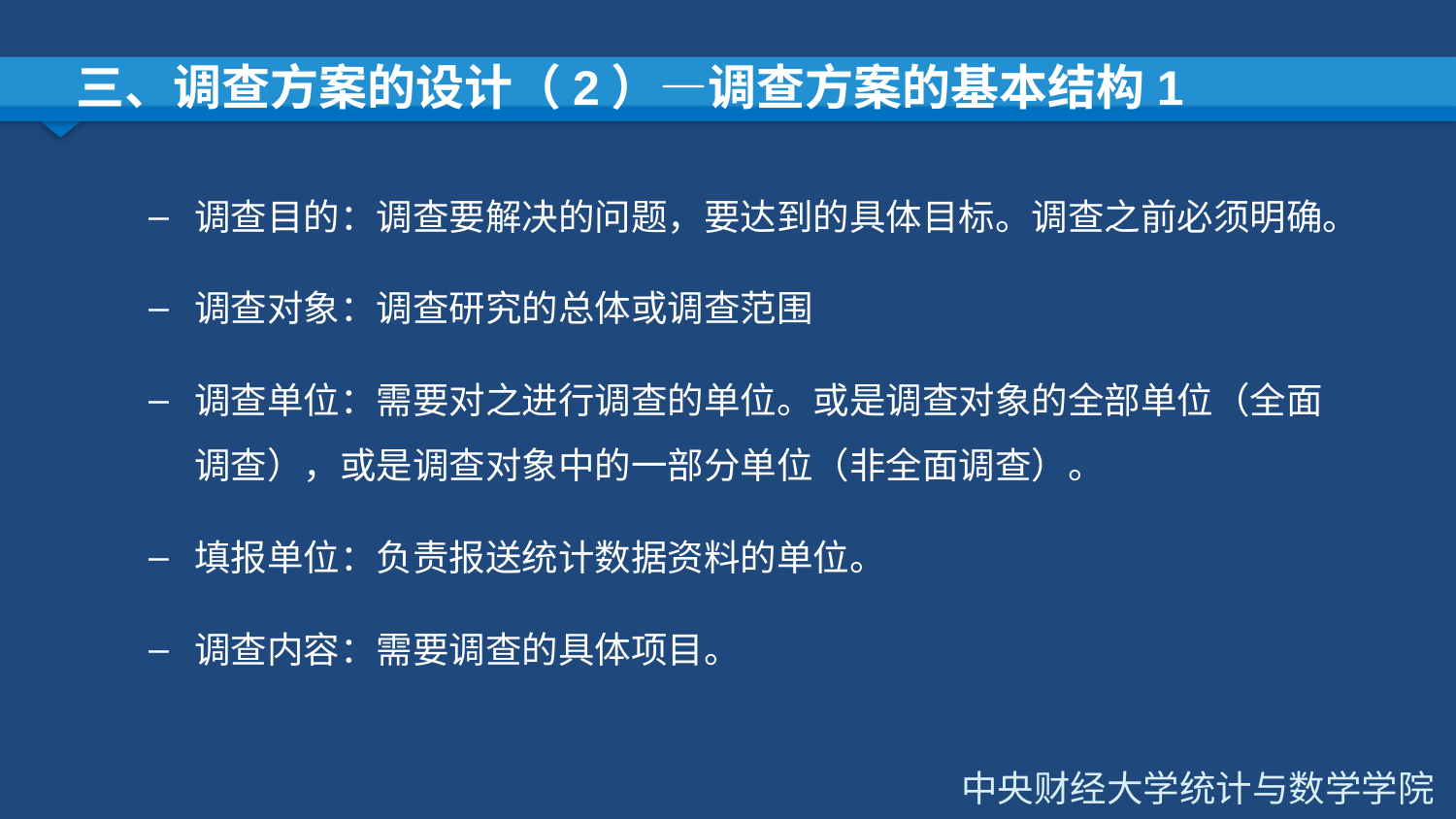

# 三、调查方案的设计（2）—调查方案的基本结构1
调查目的：调查要解决的问题，要达到的具体目标。调查之前必须明确。
调查对象：调查研究的总体或调查范围
调查单位：需要对之进行调查的单位。或是调查对象的全部单位（全面调查），或是调查对象中的一部分单位（非全面调查）。
填报单位：负责报送统计数据资料的单位。
调查内容：需要调查的具体项目。